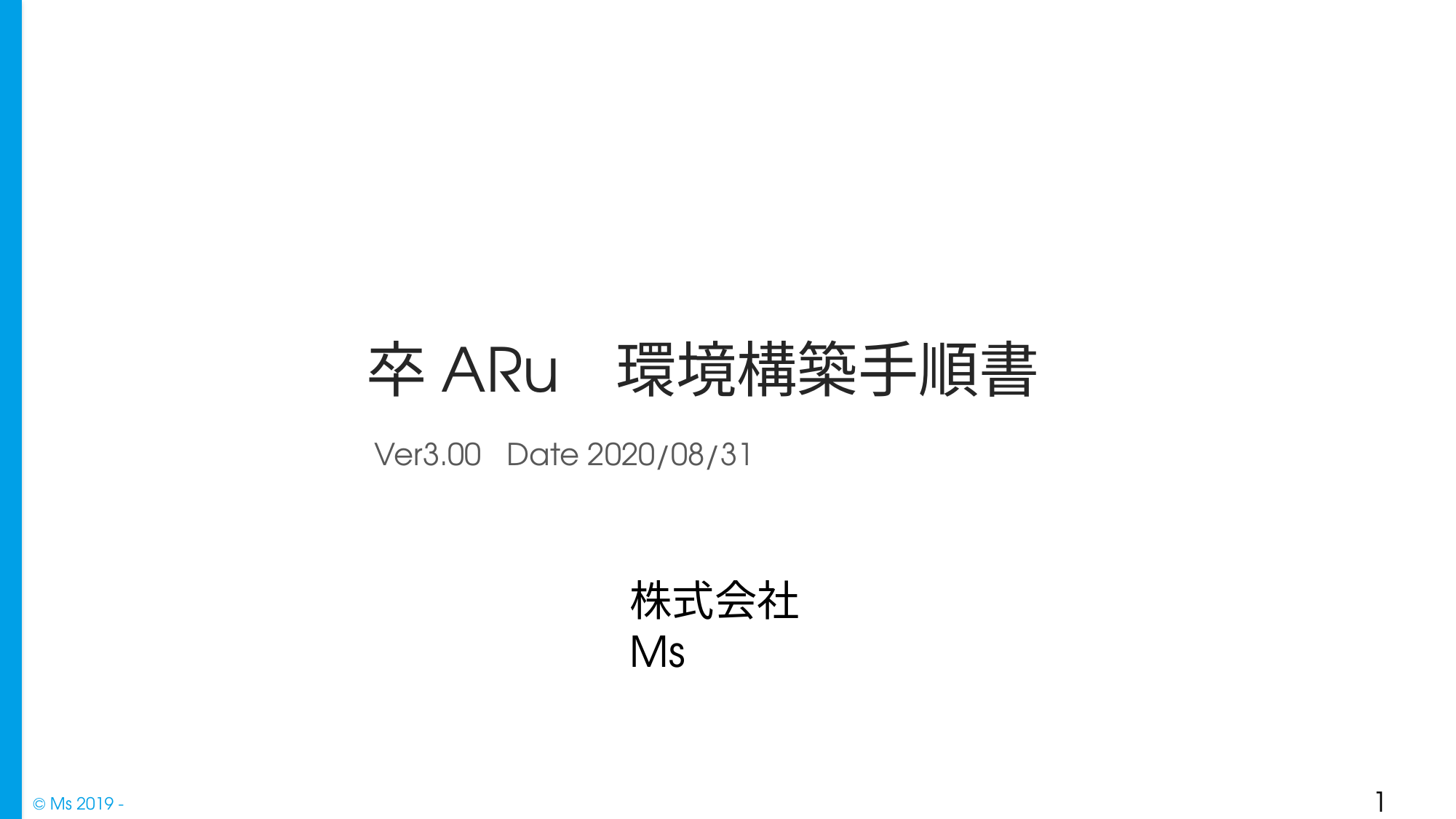

卒ARu	 環境構築手順書
Ver3.00   Date 2020/08/31
株式会社 Ms
1